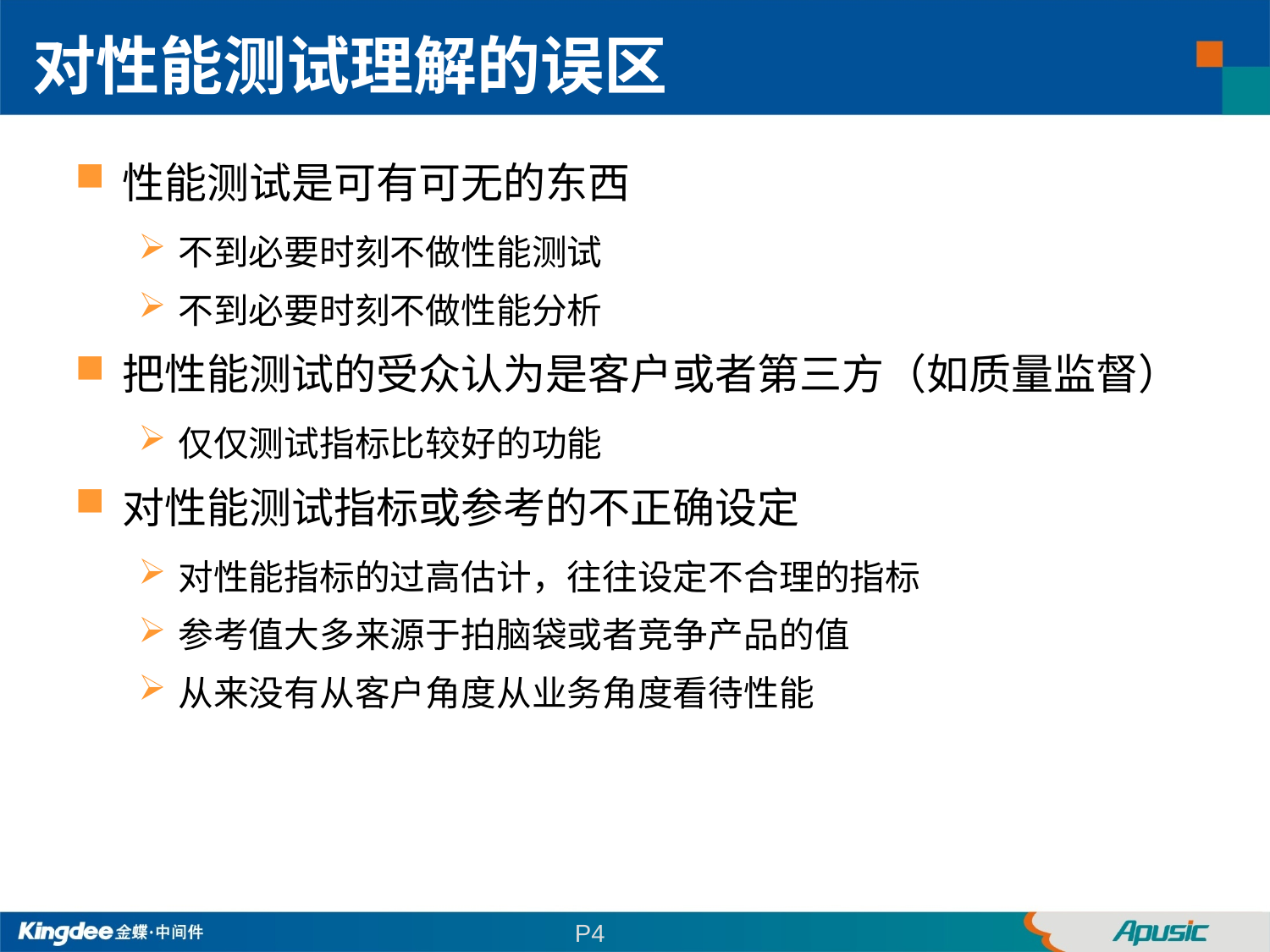

对性能测试理解的误区
性能测试是可有可无的东西
不到必要时刻不做性能测试
不到必要时刻不做性能分析
把性能测试的受众认为是客户或者第三方（如质量监督）
仅仅测试指标比较好的功能
对性能测试指标或参考的不正确设定
对性能指标的过高估计，往往设定不合理的指标
参考值大多来源于拍脑袋或者竞争产品的值
从来没有从客户角度从业务角度看待性能